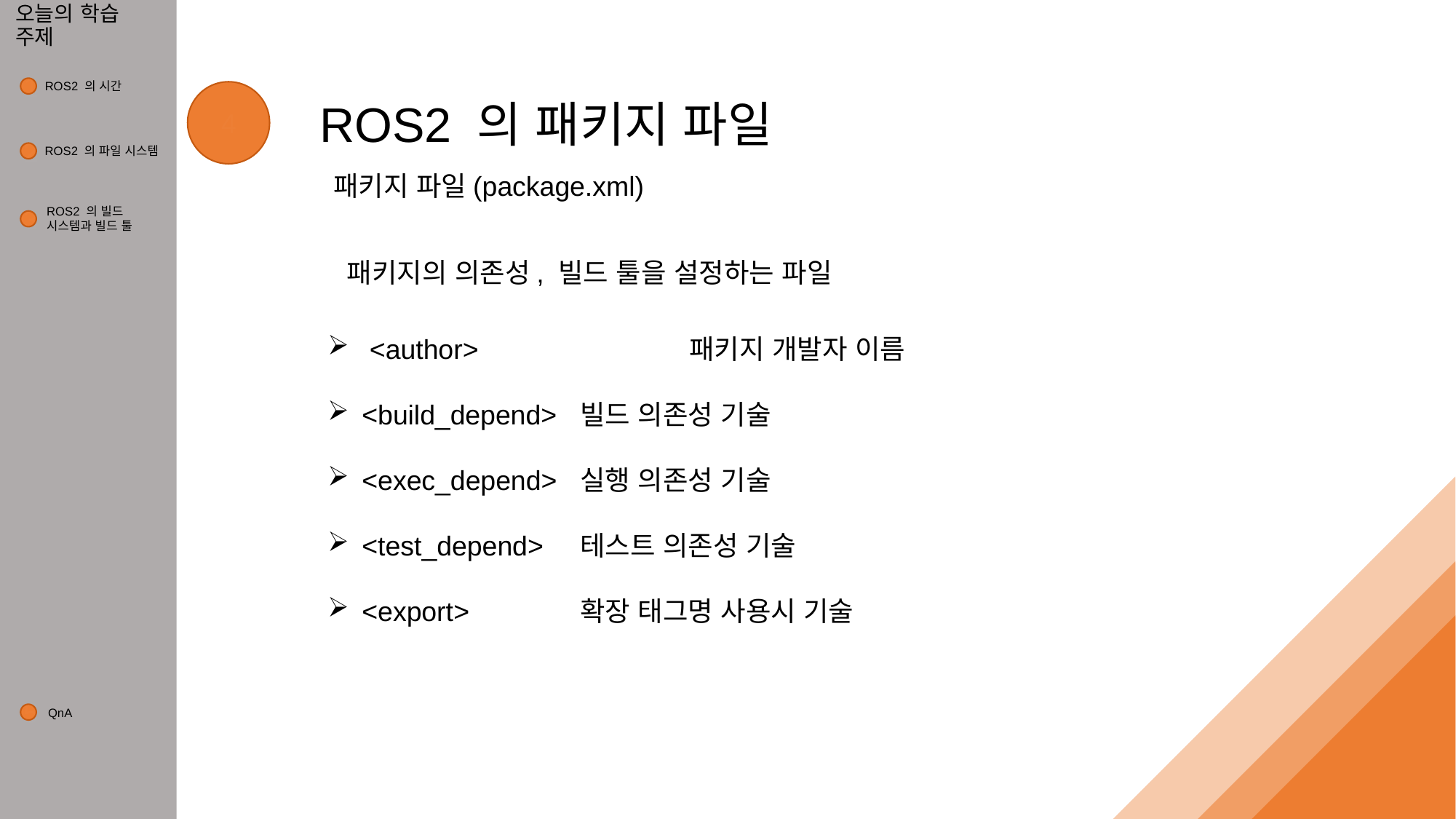

# 오늘의 학습 주제
ROS2 의 시간
1
4
ROS2 의 패키지 파일
ROS2 의 파일 시스템
2
패키지 파일(package.xml)
ROS2 의 빌드
시스템과 빌드 툴
3
패키지의 의존성, 빌드 툴을 설정하는 파일
 <author>		패키지 개발자 이름

<build_depend>	빌드 의존성 기술

<exec_depend>	실행 의존성 기술

<test_depend>	테스트 의존성 기술

<export>		확장 태그명 사용시 기술
QnA
5